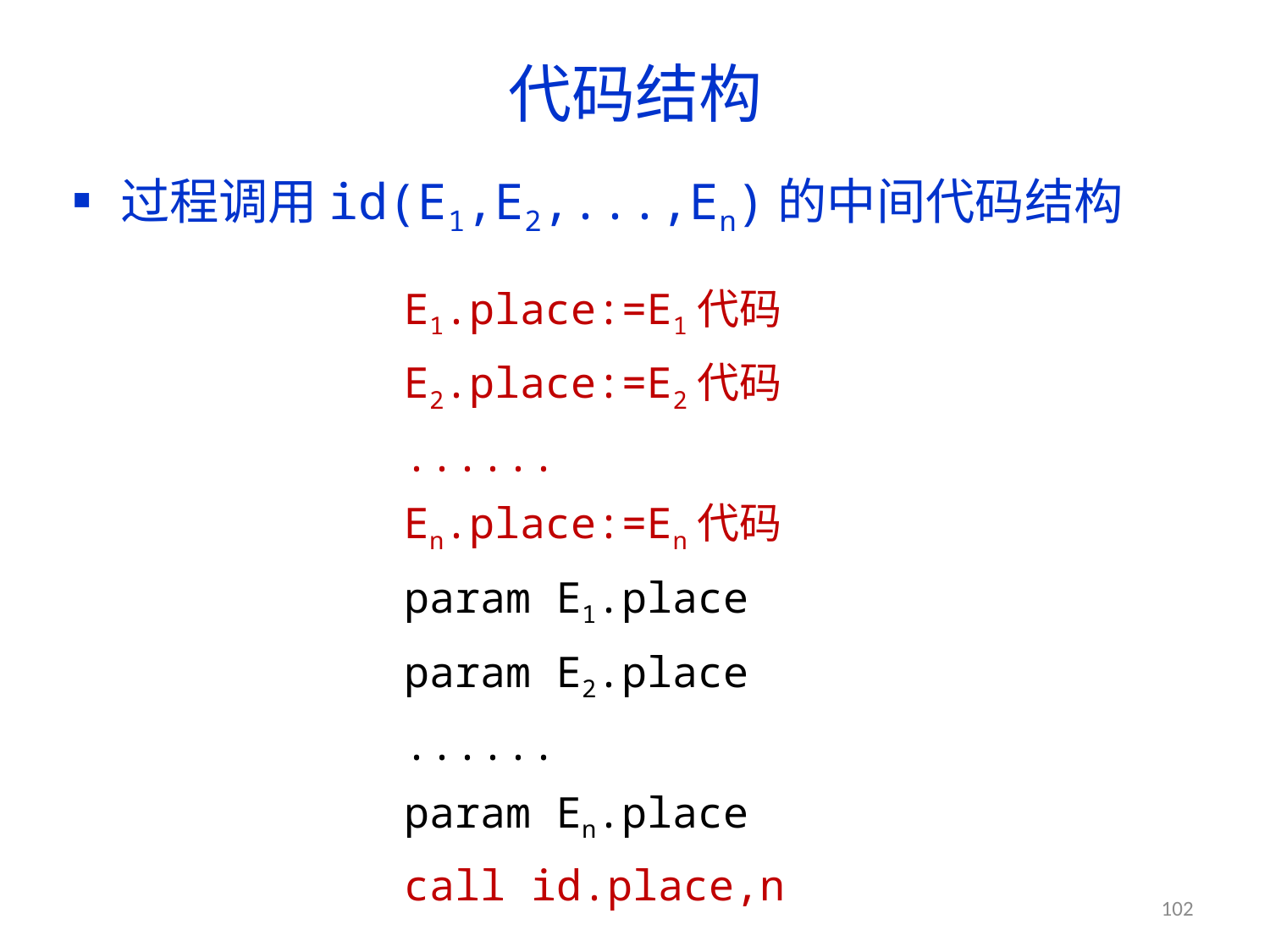

# 代码结构
过程调用id(E1,E2,...,En)的中间代码结构
E1.place:=E1代码
E2.place:=E2代码
......
En.place:=En代码
param E1.place
param E2.place
......
param En.place
call id.place,n
102